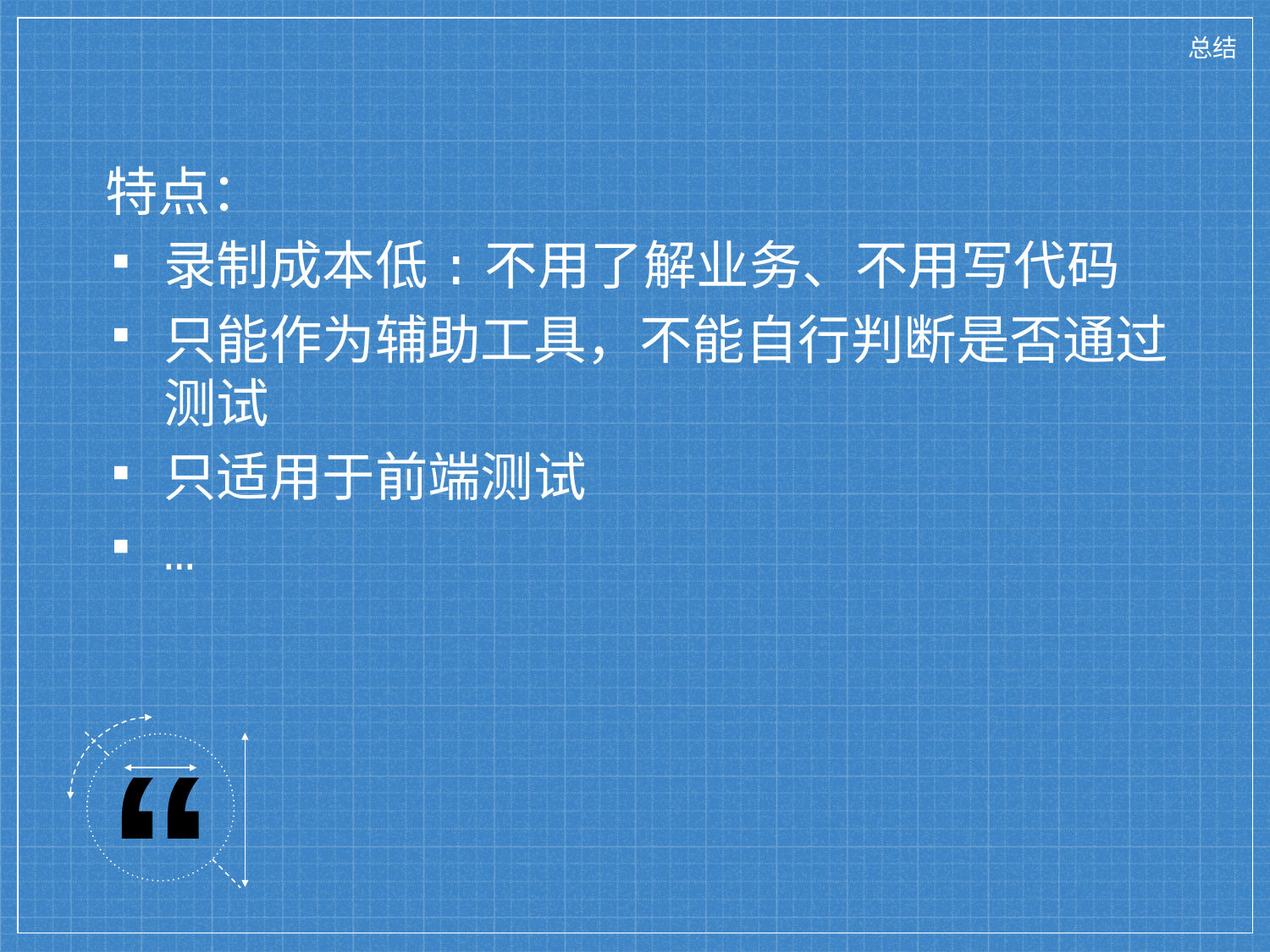

总结
特点：
录制成本低:不用了解业务、不用写代码
只能作为辅助工具，不能自行判断是否通过测试
只适用于前端测试
…

“